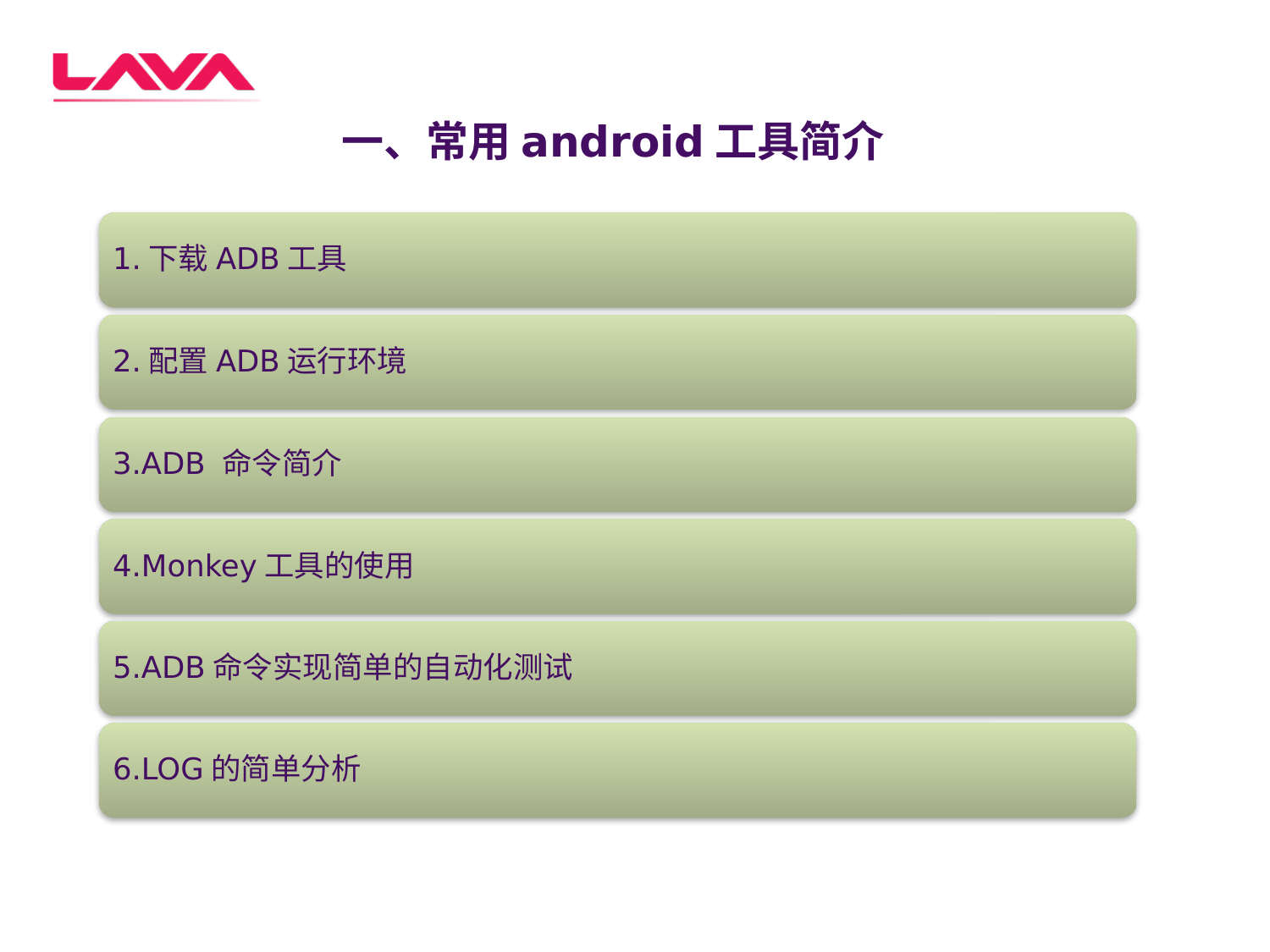

# 一、常用android工具简介
1.下载ADB工具
2.配置ADB运行环境
3.ADB 命令简介
4.Monkey工具的使用
5.ADB命令实现简单的自动化测试
6.LOG的简单分析